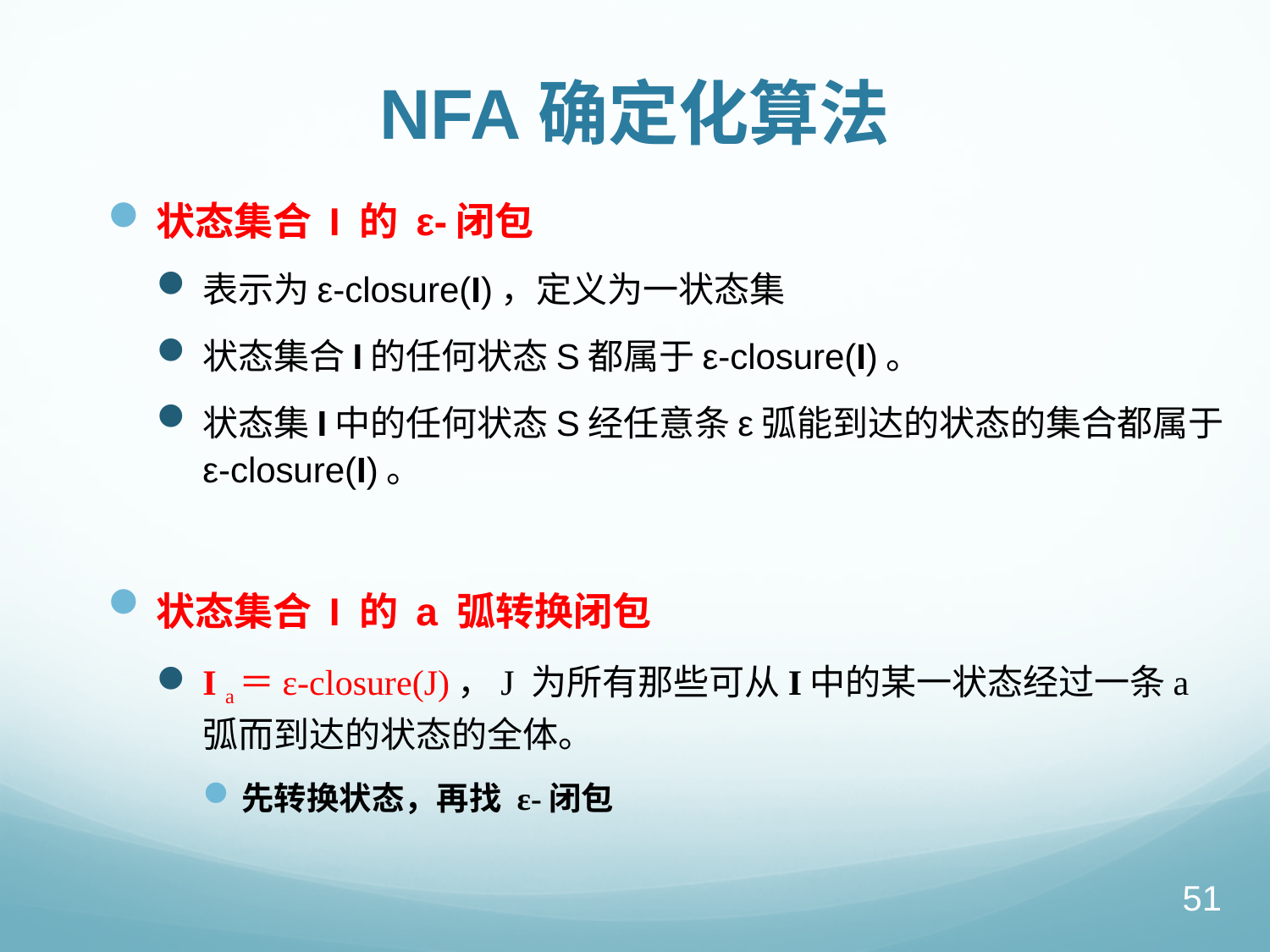

# NFA确定化算法
状态集合 I 的 ε-闭包
表示为ε-closure(I)，定义为一状态集
状态集合I的任何状态S都属于ε-closure(I)。
状态集I中的任何状态S经任意条ε弧能到达的状态的集合都属于ε-closure(I)。

状态集合 I 的 a 弧转换闭包
I a＝ε-closure(J)，J 为所有那些可从I中的某一状态经过一条a弧而到达的状态的全体。
先转换状态，再找 ε-闭包

51